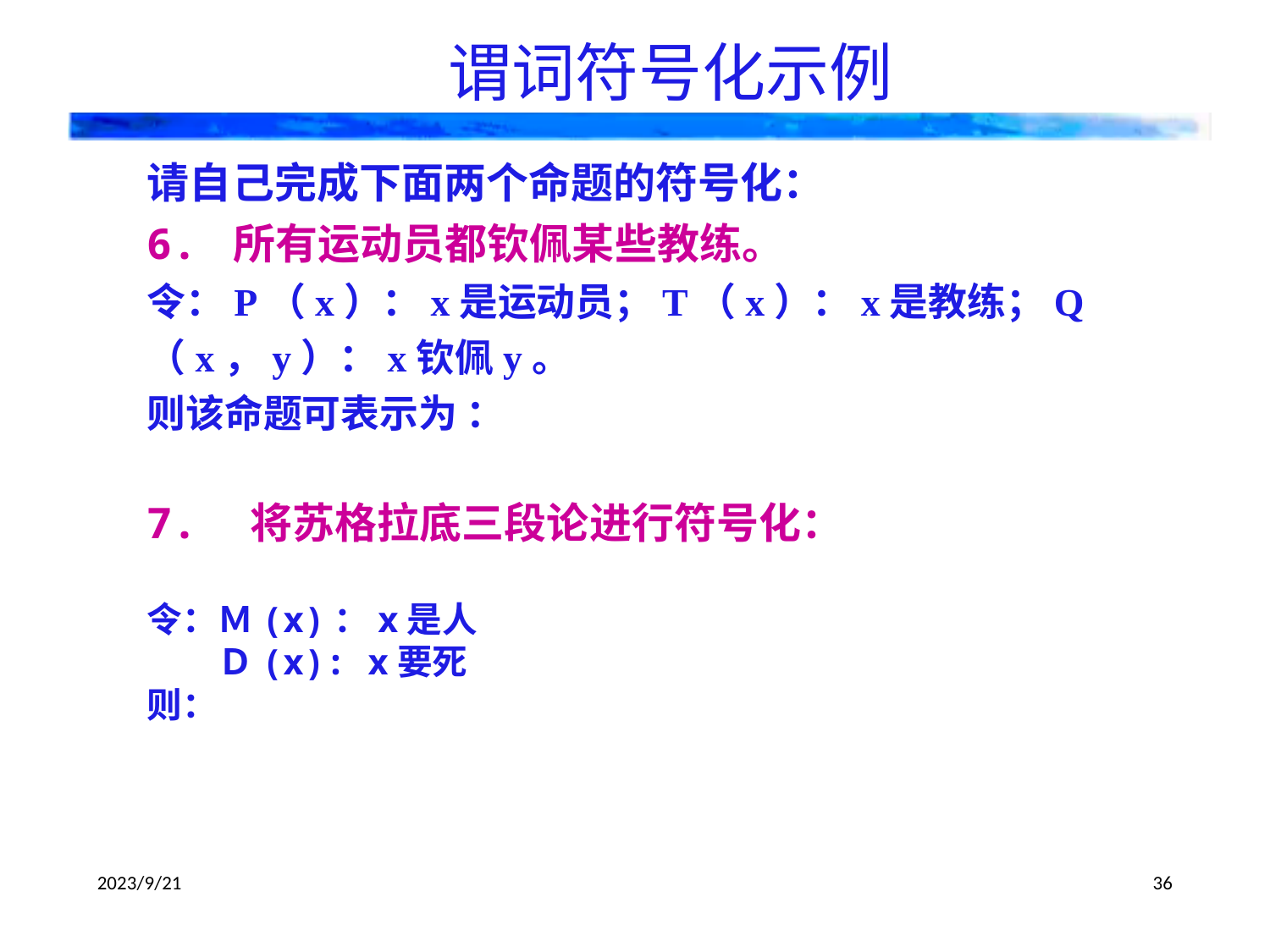

谓词符号化示例
请自己完成下面两个命题的符号化：
6. 所有运动员都钦佩某些教练。
令：P（x）：x是运动员；T（x）：x是教练；Q（x，y）：x钦佩y。
则该命题可表示为 ：

7.　将苏格拉底三段论进行符号化：

令：Ｍ(x)：x是人
　　Ｄ(x): x要死
则：

2023/9/21
36